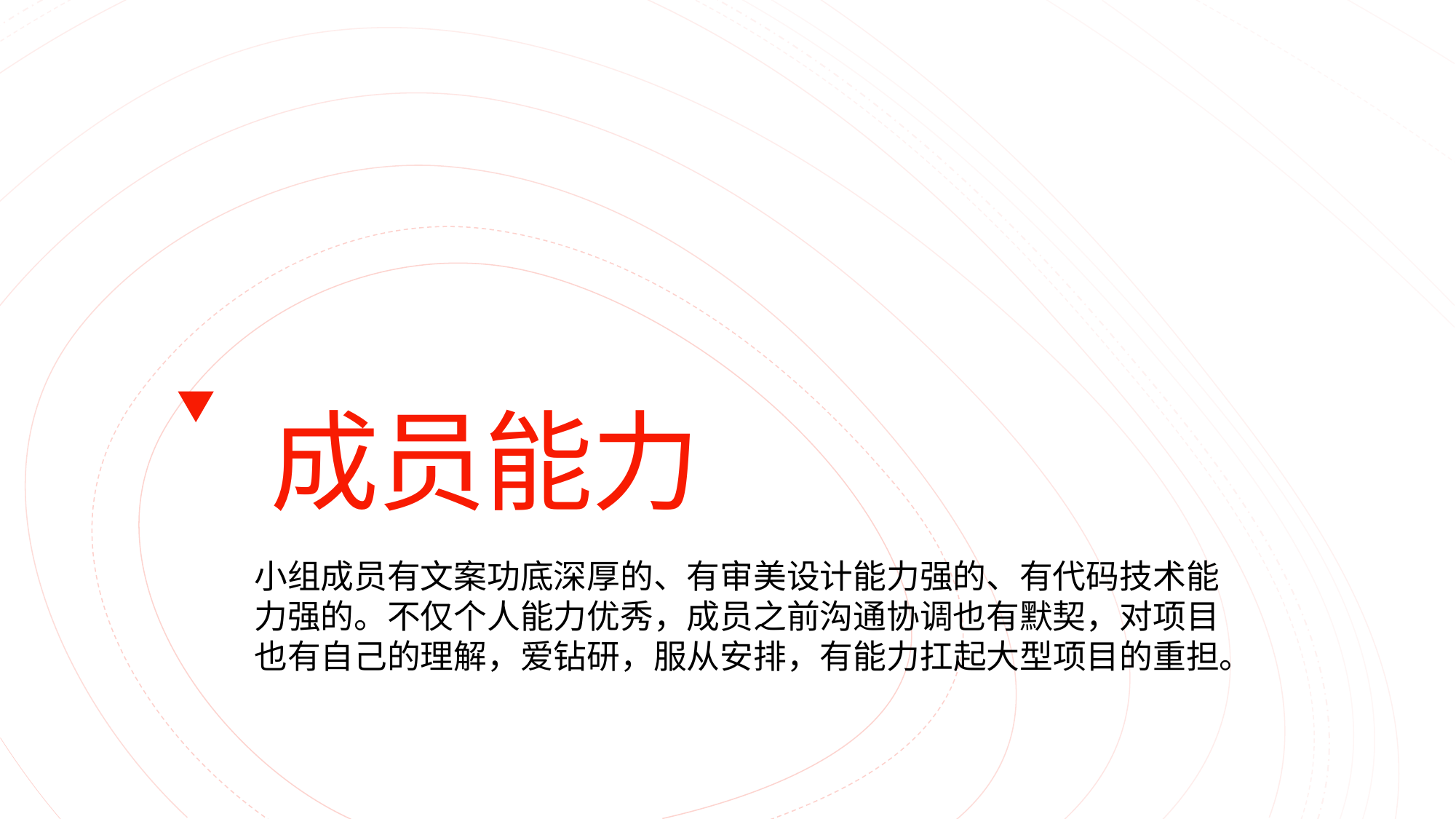

# 成员能力

小组成员有文案功底深厚的、有审美设计能力强的、有代码技术能力强的。不仅个人能力优秀，成员之前沟通协调也有默契，对项目也有自己的理解，爱钻研，服从安排，有能力扛起大型项目的重担。